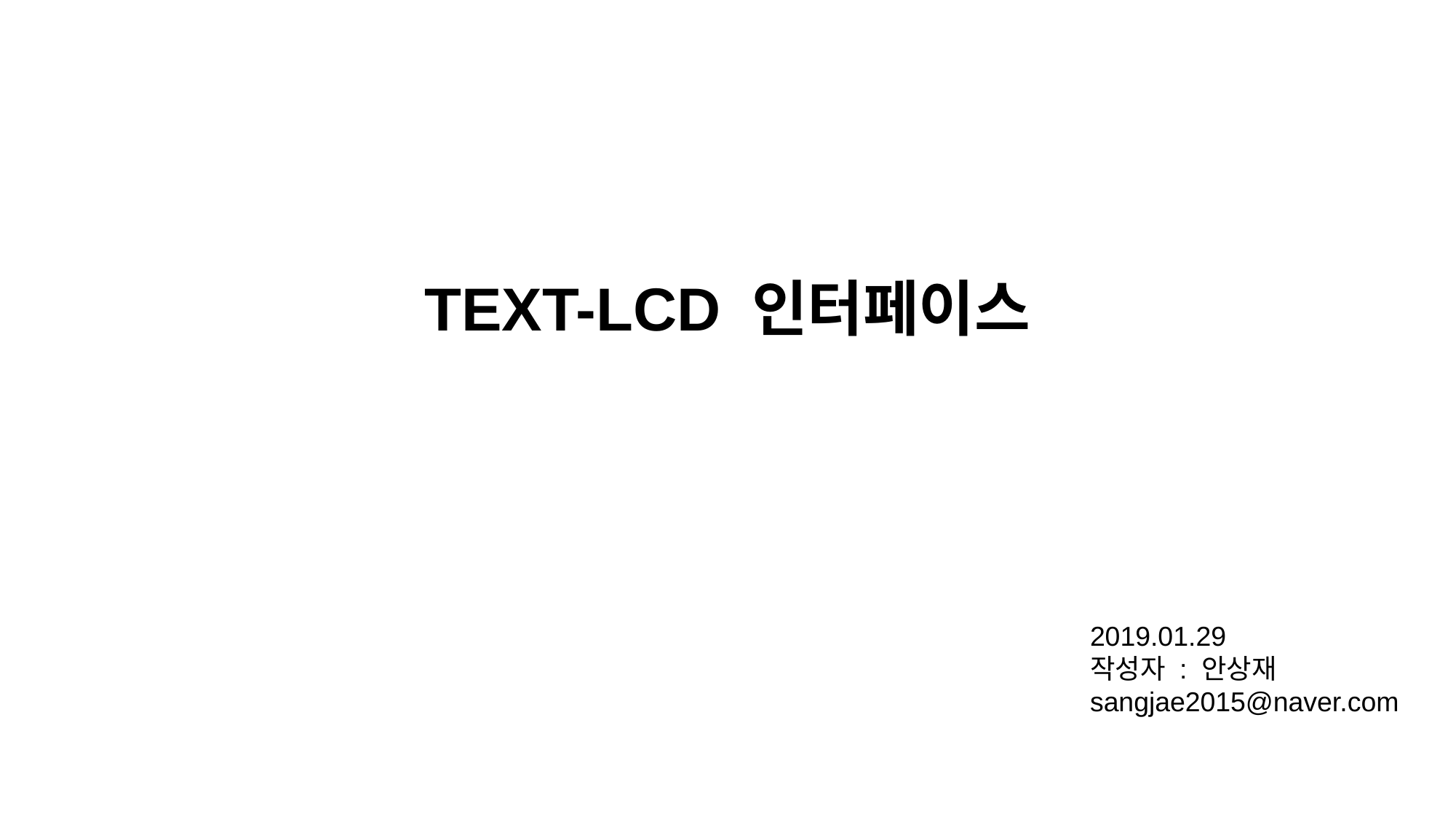

TEXT-LCD 인터페이스
2019.01.29
작성자 : 안상재
sangjae2015@naver.com